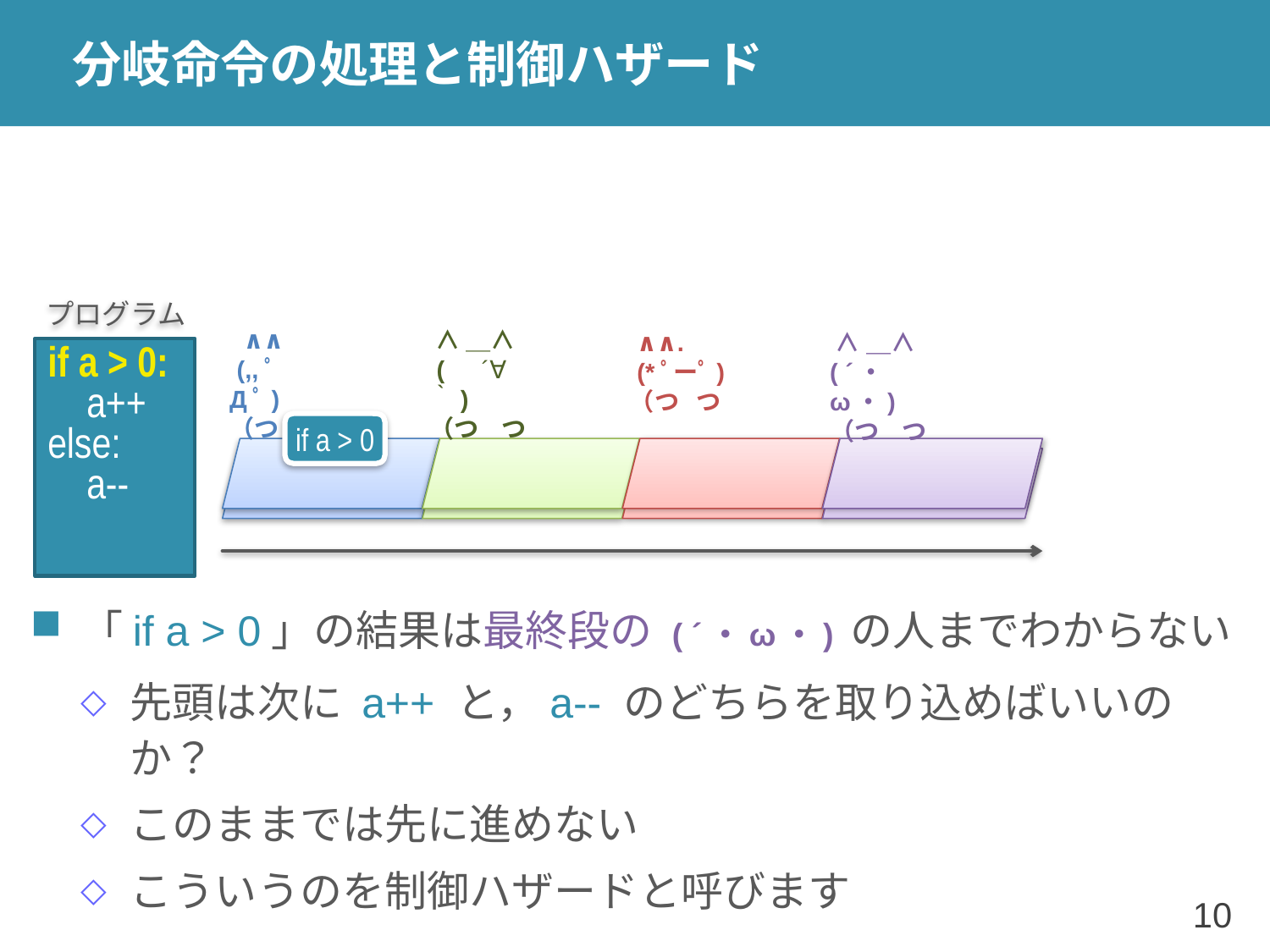

# 分岐命令の処理と制御ハザード
プログラム
  ∧∧
 (,,ﾟДﾟ)
（つ   つ
 ∧＿∧
 (　´∀｀)
（つ    つ
 ∧∧.
 (*ﾟーﾟ)（つ   つ
 ∧＿∧
( ´・ω・)（つ    つ
if a > 0:
    a++
else:
    a--

if a > 0

「if a > 0」の結果は最終段の ( ´・ω・) の人までわからない
先頭は次に a++ と，a-- のどちらを取り込めばいいのか？
このままでは先に進めない
こういうのを制御ハザードと呼びます